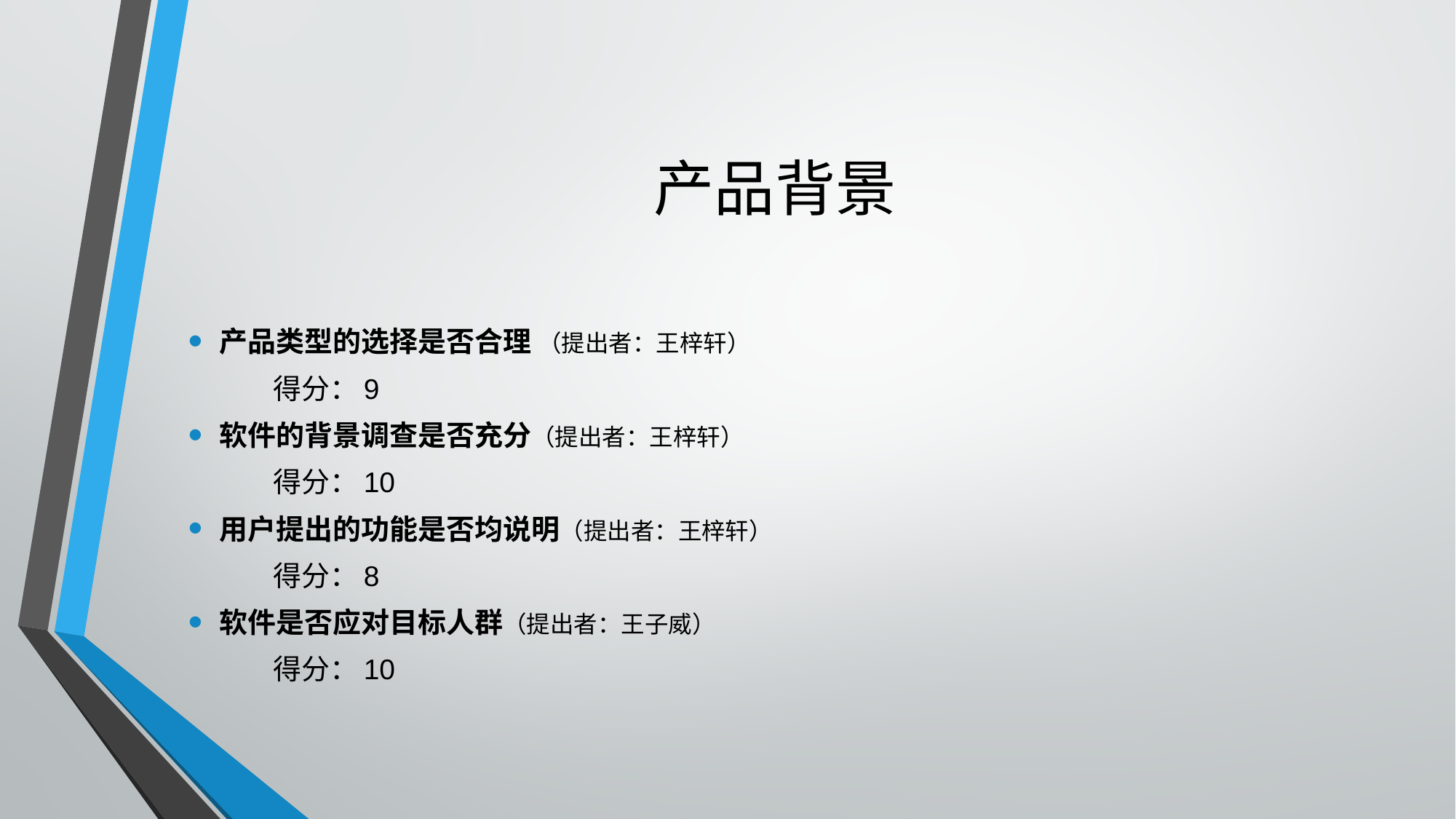

# 产品背景
产品类型的选择是否合理 （提出者：王梓轩）
	得分：9
软件的背景调查是否充分（提出者：王梓轩）
	得分：10
用户提出的功能是否均说明（提出者：王梓轩）
	得分：8
软件是否应对目标人群（提出者：王子威）
	得分：10